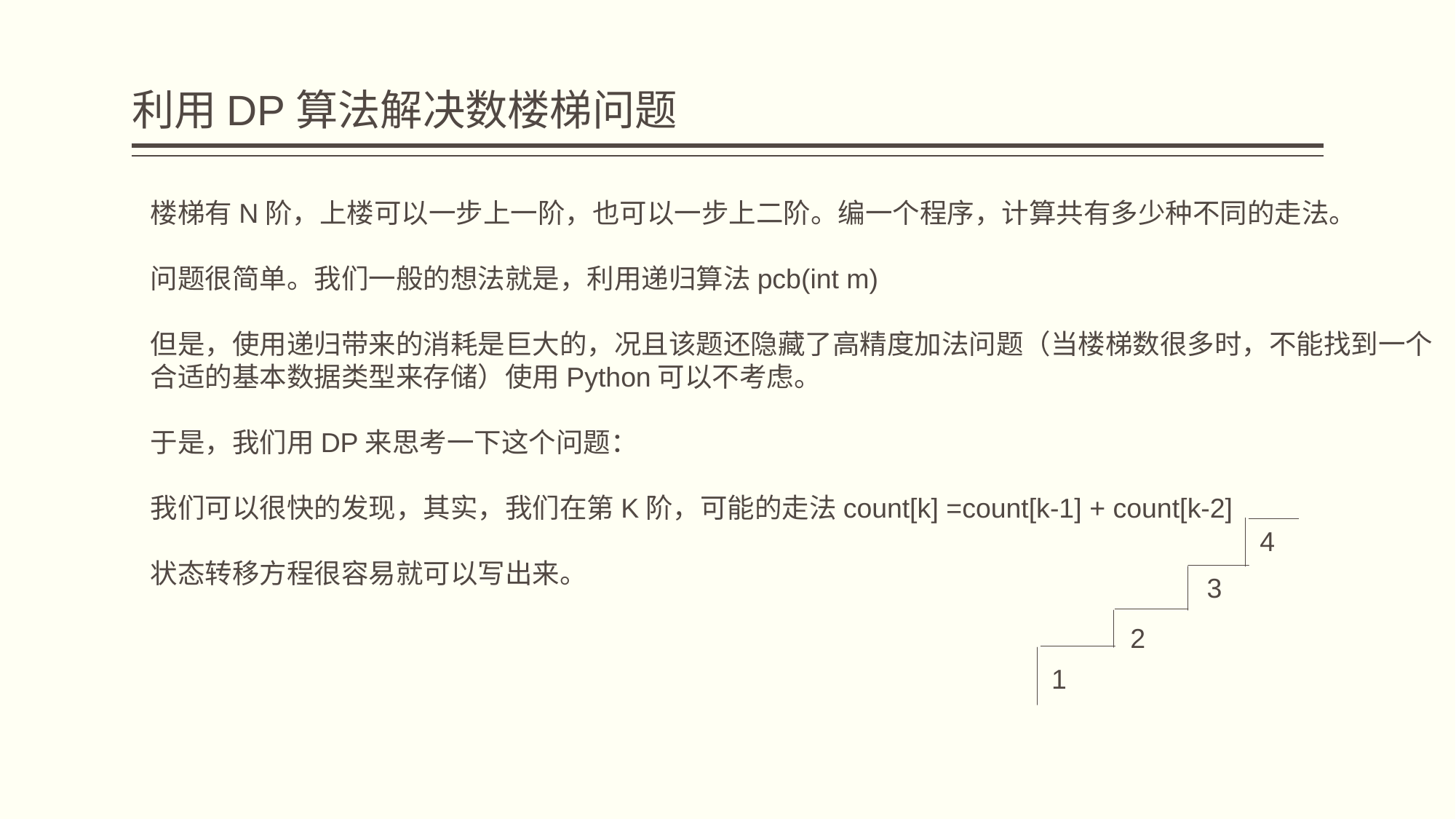

# 利用DP算法解决数楼梯问题

楼梯有N阶，上楼可以一步上一阶，也可以一步上二阶。编一个程序，计算共有多少种不同的走法。

问题很简单。我们一般的想法就是，利用递归算法pcb(int m)

但是，使用递归带来的消耗是巨大的，况且该题还隐藏了高精度加法问题（当楼梯数很多时，不能找到一个合适的基本数据类型来存储）使用Python可以不考虑。

于是，我们用DP来思考一下这个问题：

我们可以很快的发现，其实，我们在第K阶，可能的走法count[k] =count[k-1] + count[k-2]

状态转移方程很容易就可以写出来。
4
3
2
1